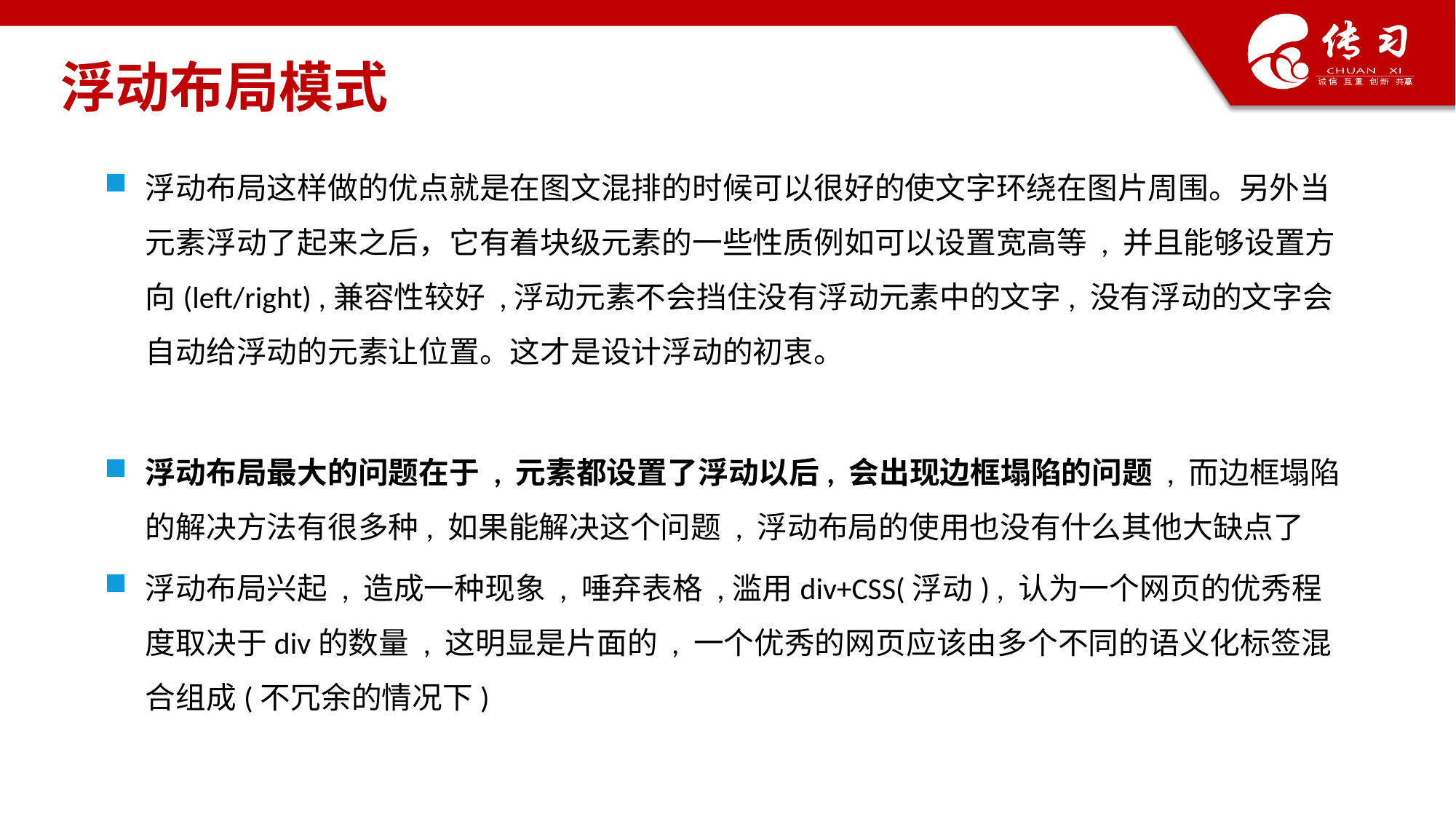

# 浮动布局模式

浮动布局这样做的优点就是在图文混排的时候可以很好的使文字环绕在图片周围。另外当元素浮动了起来之后，它有着块级元素的一些性质例如可以设置宽高等 , 并且能够设置方向(left/right) ,兼容性较好 ,浮动元素不会挡住没有浮动元素中的文字, 没有浮动的文字会自动给浮动的元素让位置。这才是设计浮动的初衷。

浮动布局最大的问题在于 , 元素都设置了浮动以后, 会出现边框塌陷的问题 , 而边框塌陷的解决方法有很多种, 如果能解决这个问题 , 浮动布局的使用也没有什么其他大缺点了
浮动布局兴起 , 造成一种现象 , 唾弃表格 ,滥用div+CSS(浮动) , 认为一个网页的优秀程度取决于div的数量 , 这明显是片面的 , 一个优秀的网页应该由多个不同的语义化标签混合组成(不冗余的情况下)